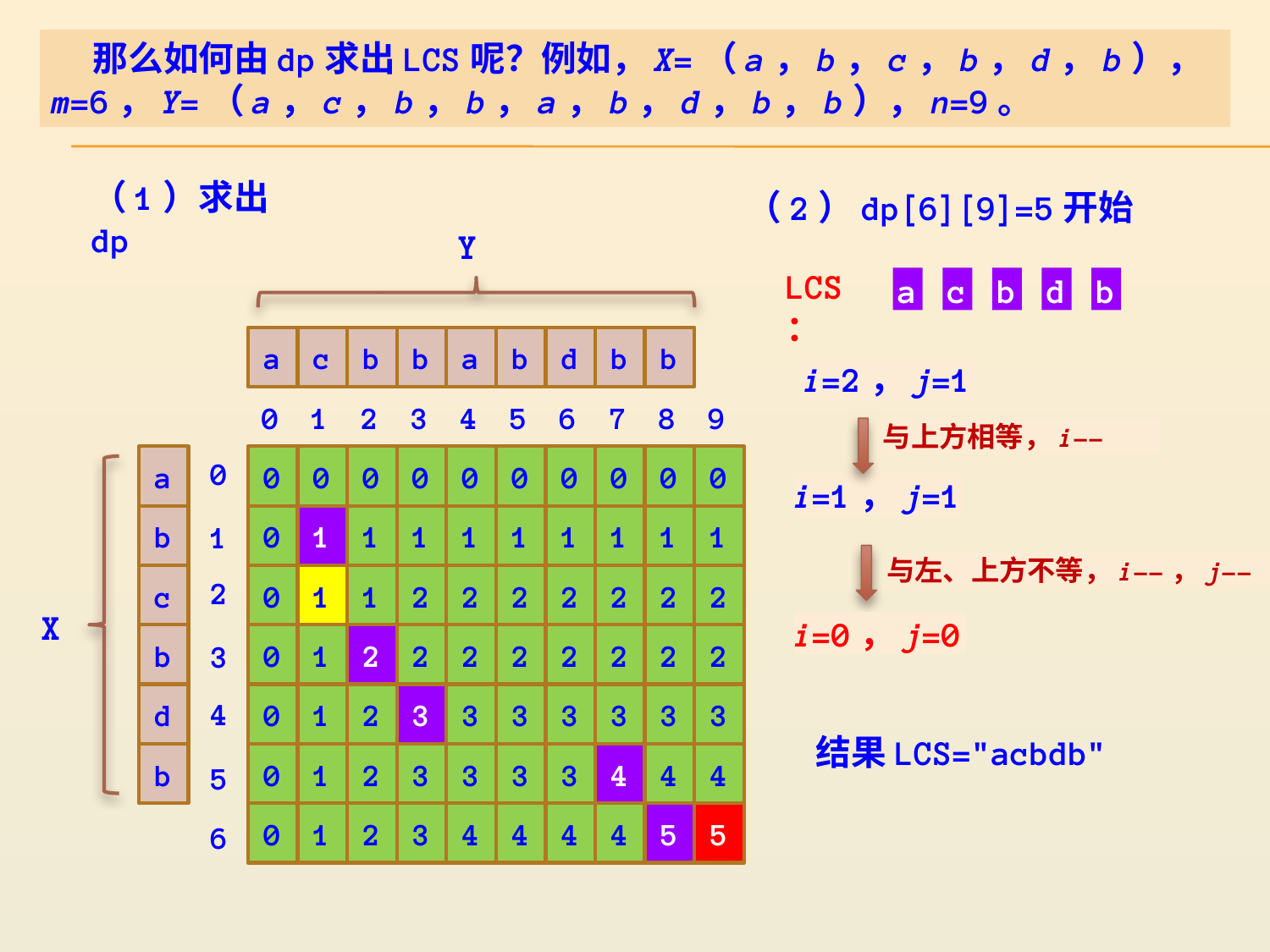

那么如何由dp求出LCS呢？例如，X=（a，b，c，b，d，b），m=6，Y=（a，c，b，b，a，b，d，b，b），n=9。
（1）求出dp
（2）dp[6][9]=5开始

Y
a
c
b
b
a
b
d
b
b
0
1
2
3
4
5
6
7
8
9
a
0
0
0
0
0
0
0
0
0
0
0

b
0
1
1
1
1
1
1
1
1
1
1
c
0
1
1
2
2
2
2
2
2
2
2
X
b
0
1
2
2
2
2
2
2
2
2
3
d
0
1
2
3
3
3
3
3
3
3
4
b
0
1
2
3
3
3
3
4
4
4
5
0
1
2
3
4
4
4
4
5
5
6
LCS：
a
c
b
d
b
i=2，j=1

与上方相等，i--
i=1，j=1
1

与左、上方不等，i--，j--
i=0，j=0
2
3
结果LCS="acbdb"
4
5